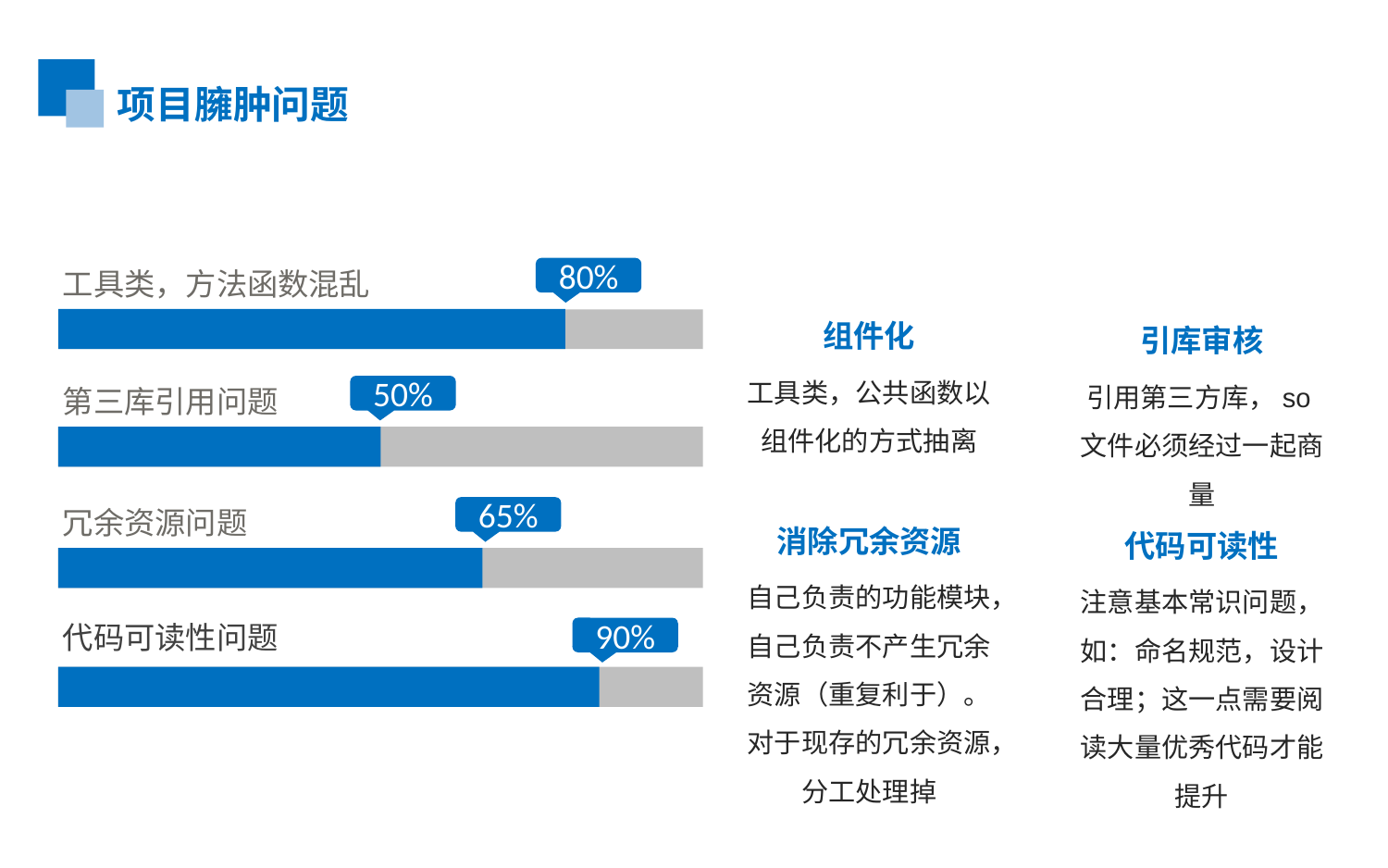

项目臃肿问题

工具类，方法函数混乱

80%
组件化
工具类，公共函数以组件化的方式抽离
引库审核
引用第三方库，so文件必须经过一起商量
第三库引用问题

50%
冗余资源问题

65%
消除冗余资源
自己负责的功能模块，自己负责不产生冗余资源（重复利于）。对于现存的冗余资源，分工处理掉
代码可读性
注意基本常识问题，如：命名规范，设计合理；这一点需要阅读大量优秀代码才能提升
代码可读性问题

90%